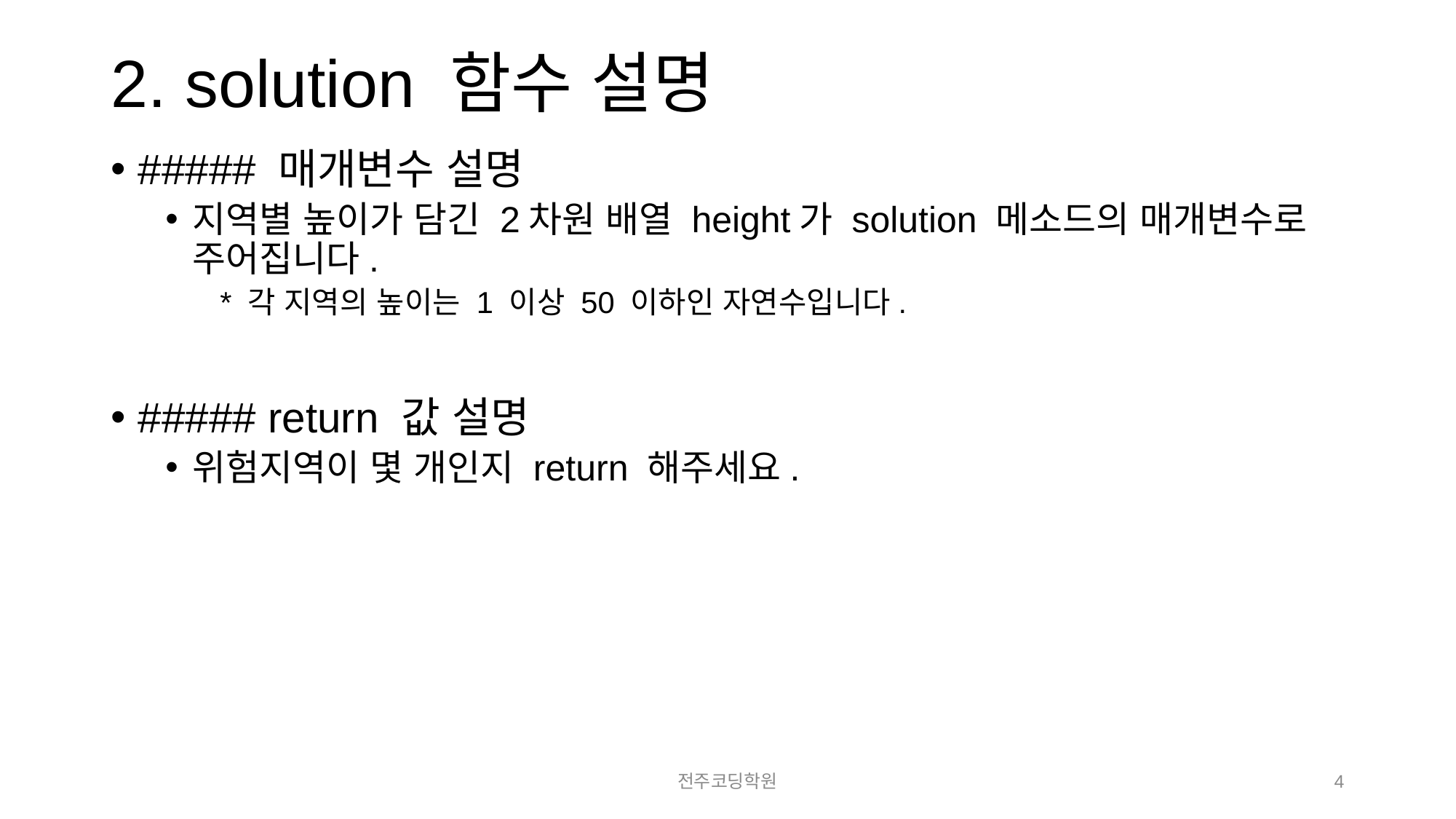

# 2. solution 함수 설명
##### 매개변수 설명
지역별 높이가 담긴 2차원 배열 height가 solution 메소드의 매개변수로 주어집니다.
* 각 지역의 높이는 1 이상 50 이하인 자연수입니다.

##### return 값 설명
위험지역이 몇 개인지 return 해주세요.
전주코딩학원
4